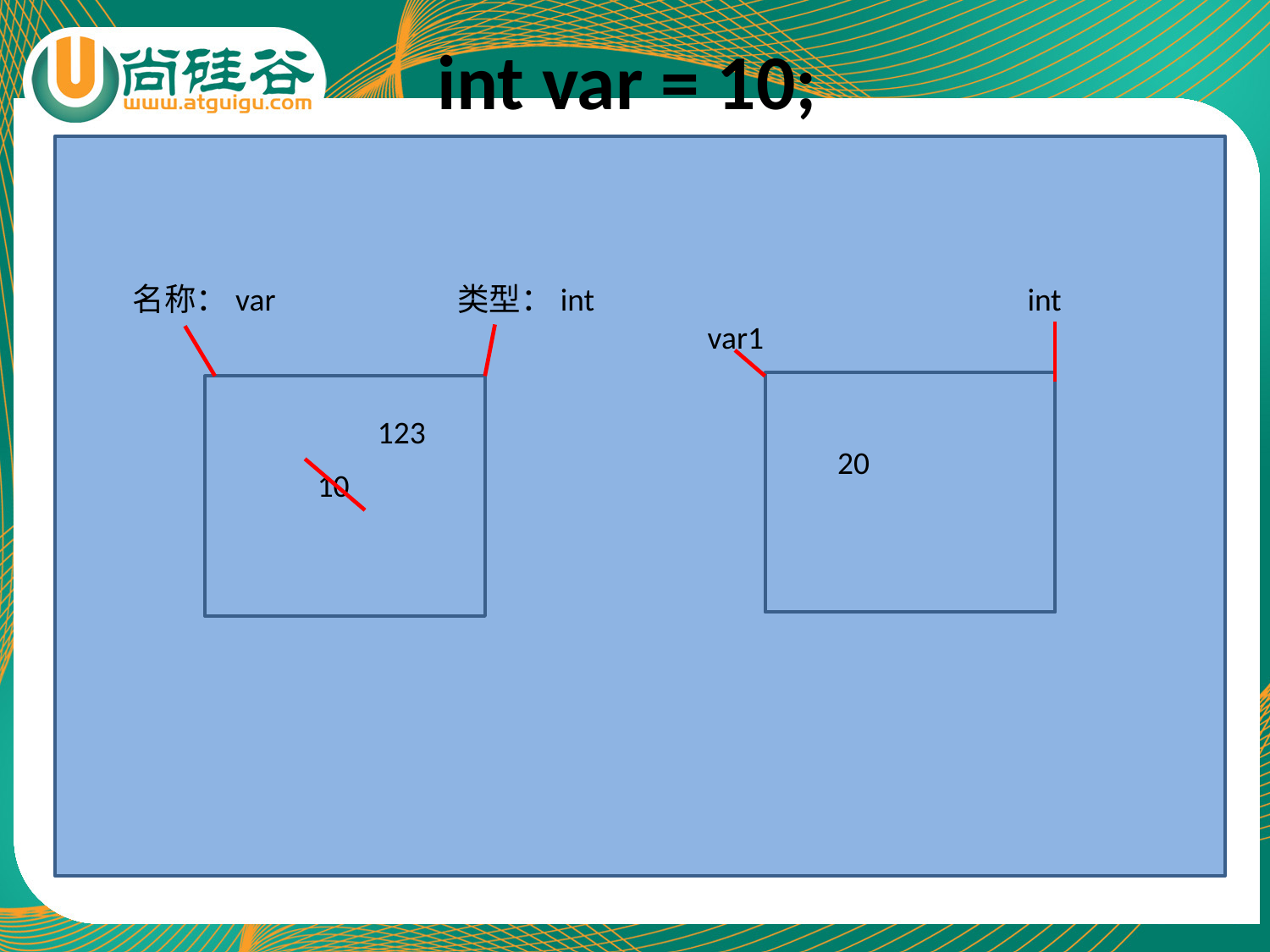

int var = 10;

名称：var
类型：int
int
var1

123
20
10